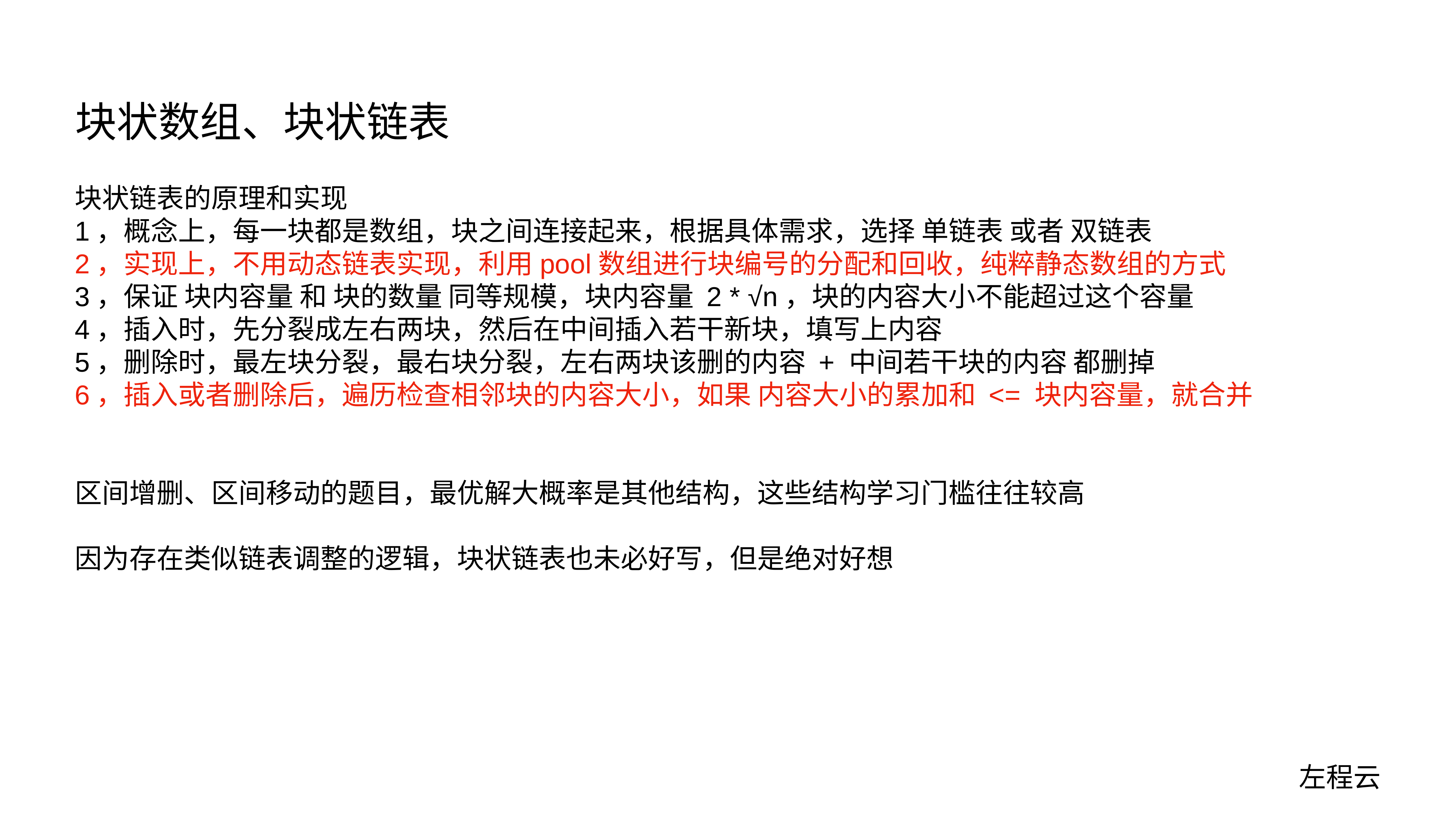

# 块状数组、块状链表
块状链表的原理和实现
1，概念上，每一块都是数组，块之间连接起来，根据具体需求，选择 单链表 或者 双链表
2，实现上，不用动态链表实现，利用pool数组进行块编号的分配和回收，纯粹静态数组的方式
3，保证 块内容量 和 块的数量 同等规模，块内容量 2 * √n，块的内容大小不能超过这个容量
4，插入时，先分裂成左右两块，然后在中间插入若干新块，填写上内容
5，删除时，最左块分裂，最右块分裂，左右两块该删的内容 + 中间若干块的内容 都删掉
6，插入或者删除后，遍历检查相邻块的内容大小，如果 内容大小的累加和 <= 块内容量，就合并

区间增删、区间移动的题目，最优解大概率是其他结构，这些结构学习门槛往往较高

因为存在类似链表调整的逻辑，块状链表也未必好写，但是绝对好想
左程云